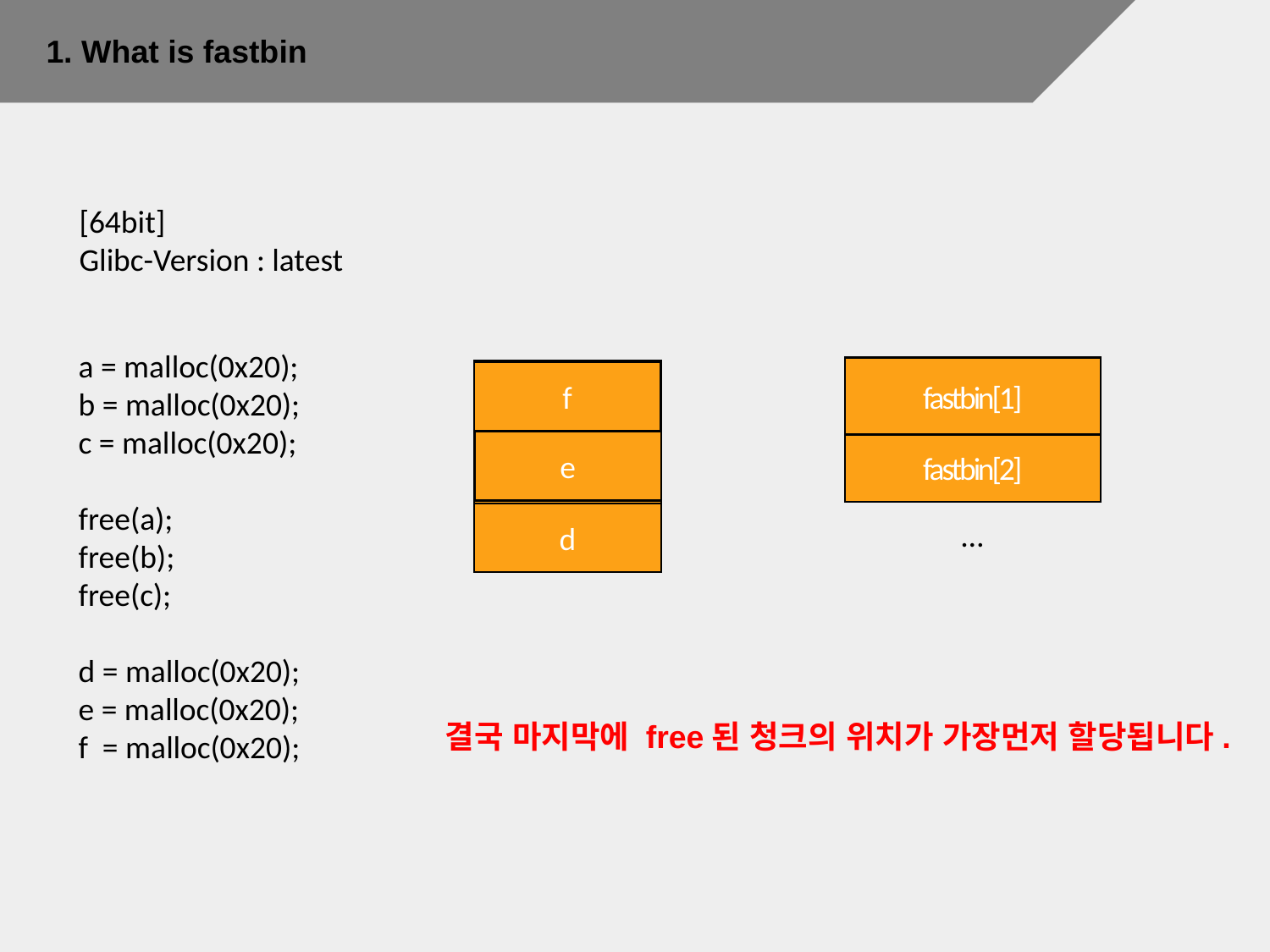

1. What is fastbin
[64bit]
Glibc-Version : latest
a = malloc(0x20);
b = malloc(0x20);
c = malloc(0x20);

free(a);
free(b);
free(c);
d = malloc(0x20);
e = malloc(0x20);
f  = malloc(0x20);

fastbin[1] = [a]adress
fastbin[1] = [b]adress
fastbin[1]
fastbin[1] = [c]adress
fastbin[1] = [a]adress
fastbin[1] = [b]adress
Freed
f
a
fastbin[1]
Fd = [a]address
b
e
Freed
fastbin[2]

c
Fd = [b]address
Freed
d
…
결국 마지막에 free된 청크의 위치가 가장먼저 할당됩니다.